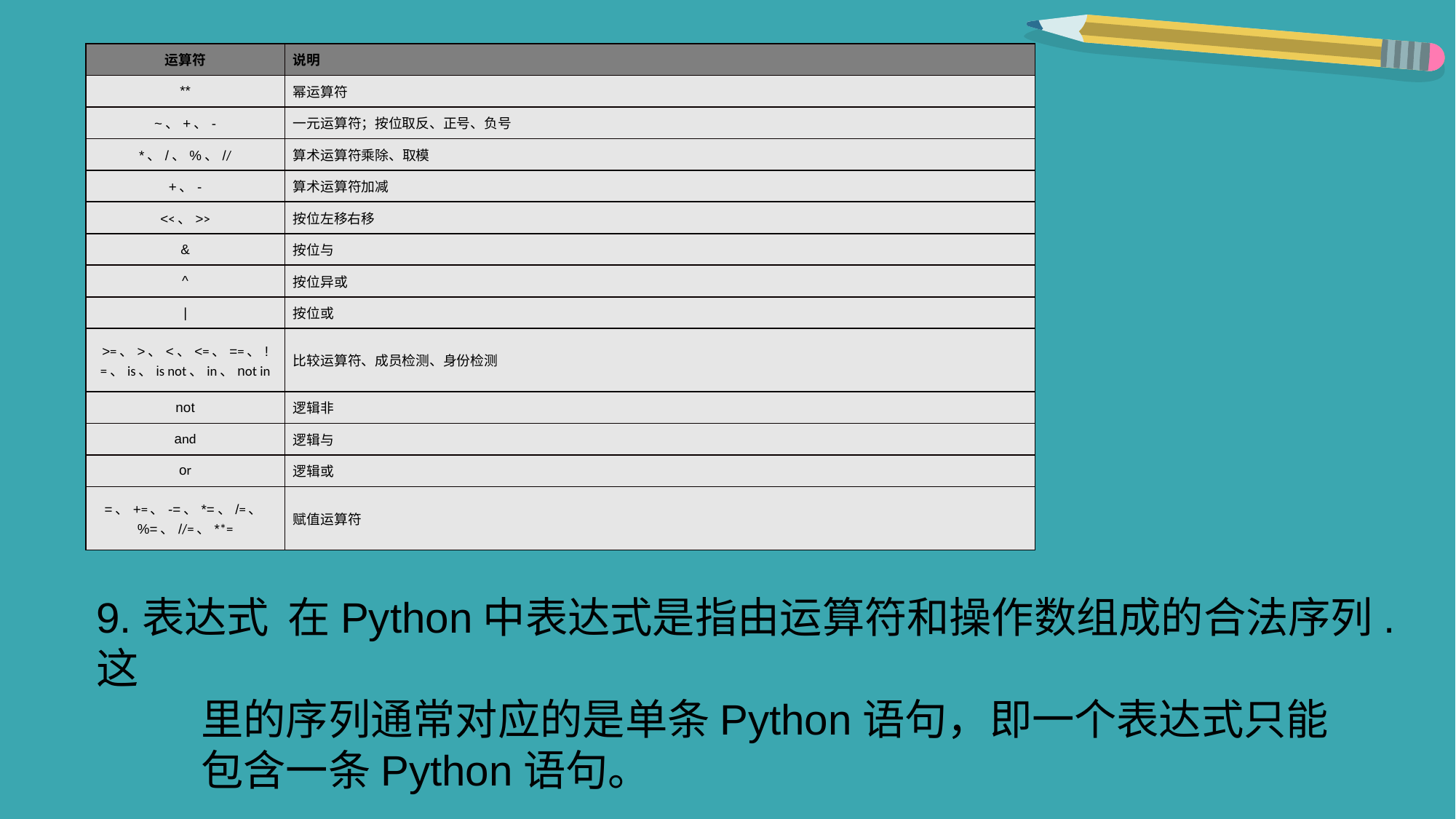

| 运算符 | 说明 |
| --- | --- |
| \*\* | 幂运算符 |
| ~、+、- | 一元运算符；按位取反、正号、负号 |
| \*、/、%、// | 算术运算符乘除、取模 |
| +、- | 算术运算符加减 |
| <<、>> | 按位左移右移 |
| & | 按位与 |
| ^ | 按位异或 |
| | | 按位或 |
| >=、>、<、<=、==、!=、is、is not、in、not in | 比较运算符、成员检测、身份检测 |
| not | 逻辑非 |
| and | 逻辑与 |
| or | 逻辑或 |
| =、+=、-=、\*=、/=、%=、//=、\*\*= | 赋值运算符 |

9.表达式  在Python中表达式是指由运算符和操作数组成的合法序列.这
          里的序列通常对应的是单条Python语句，即一个表达式只能
          包含一条Python语句。